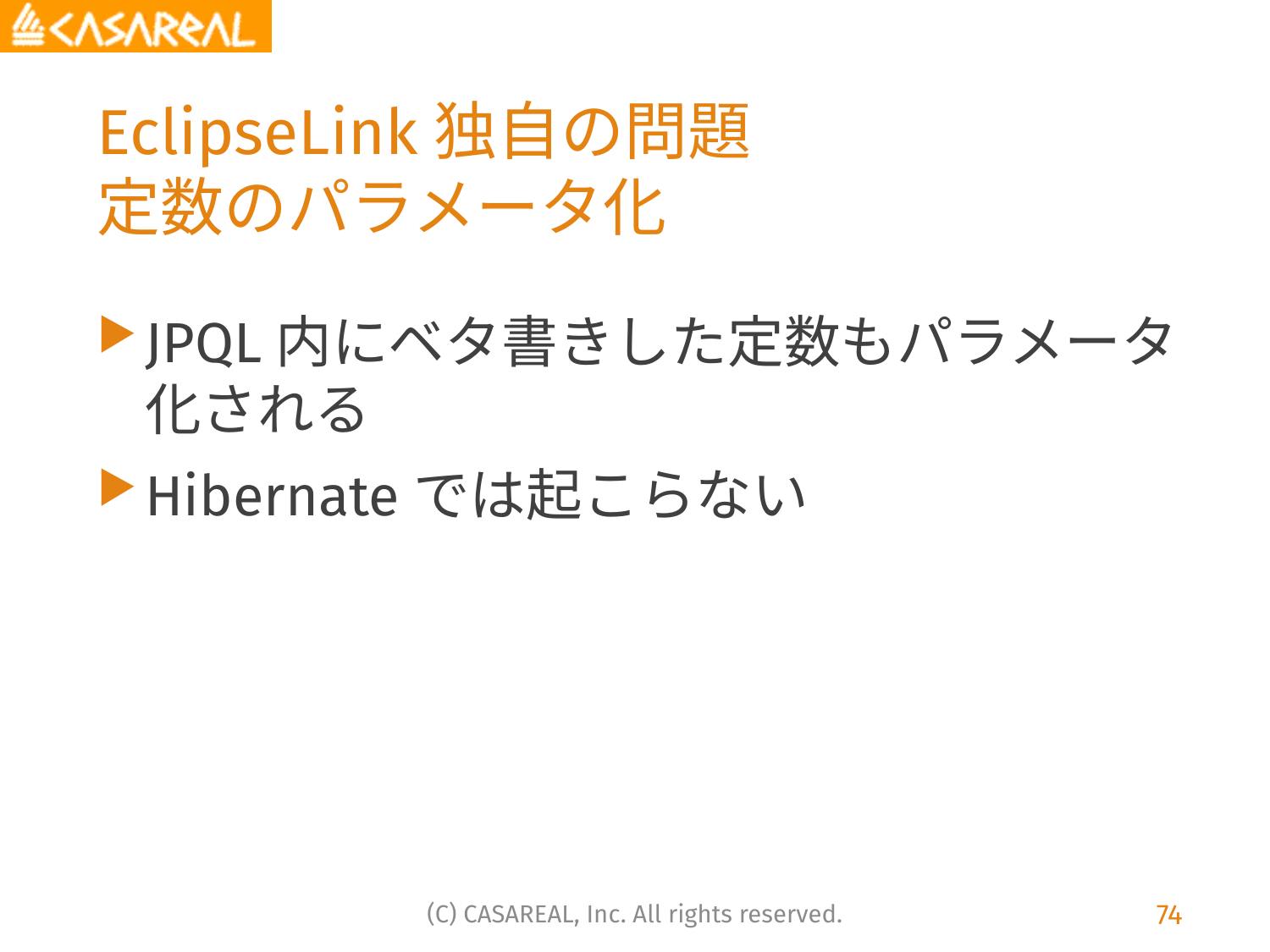

# EclipseLink独自の問題 定数のパラメータ化
JPQL内にベタ書きした定数もパラメータ化される
Hibernateでは起こらない
(C) CASAREAL, Inc. All rights reserved.
74